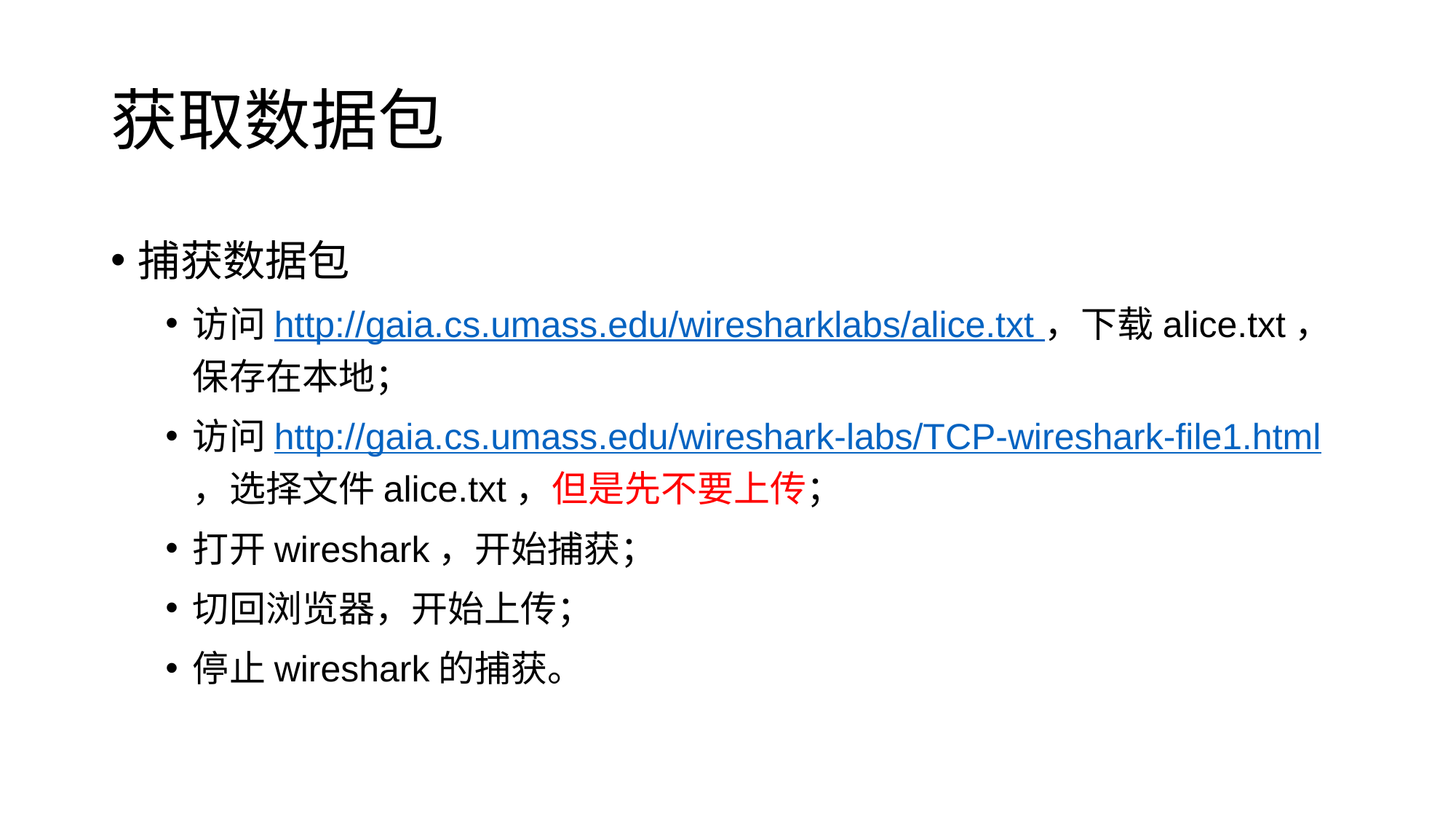

# 获取数据包
捕获数据包
访问http://gaia.cs.umass.edu/wiresharklabs/alice.txt ，下载alice.txt，保存在本地；
访问http://gaia.cs.umass.edu/wireshark-labs/TCP-wireshark-file1.html，选择文件alice.txt，但是先不要上传；
打开wireshark，开始捕获；
切回浏览器，开始上传；
停止wireshark的捕获。